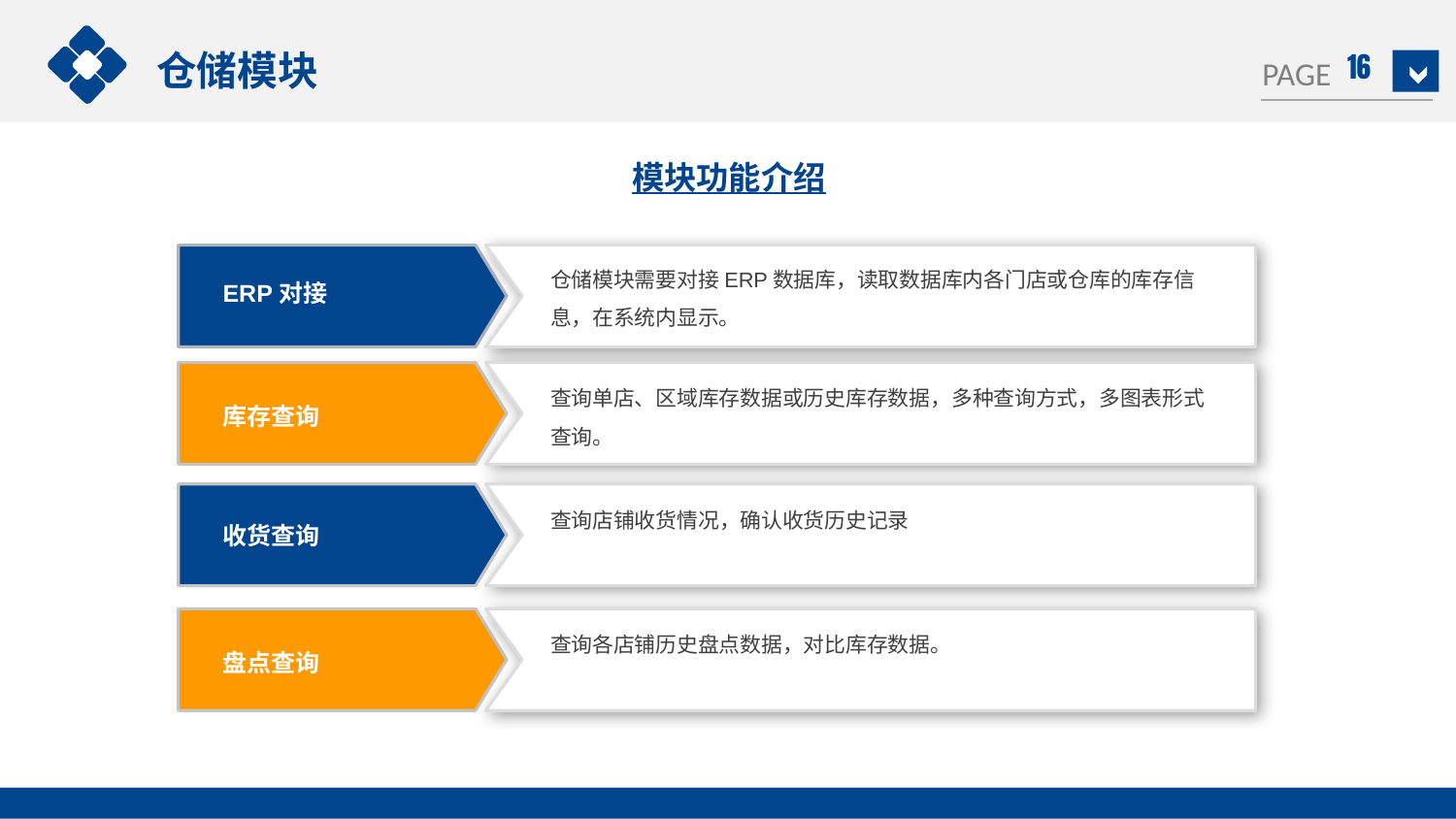

仓储模块
16
模块功能介绍

仓储模块需要对接ERP数据库，读取数据库内各门店或仓库的库存信息，在系统内显示。
ERP对接

查询单店、区域库存数据或历史库存数据，多种查询方式，多图表形式查询。
库存查询

查询店铺收货情况，确认收货历史记录
收货查询

查询各店铺历史盘点数据，对比库存数据。
盘点查询